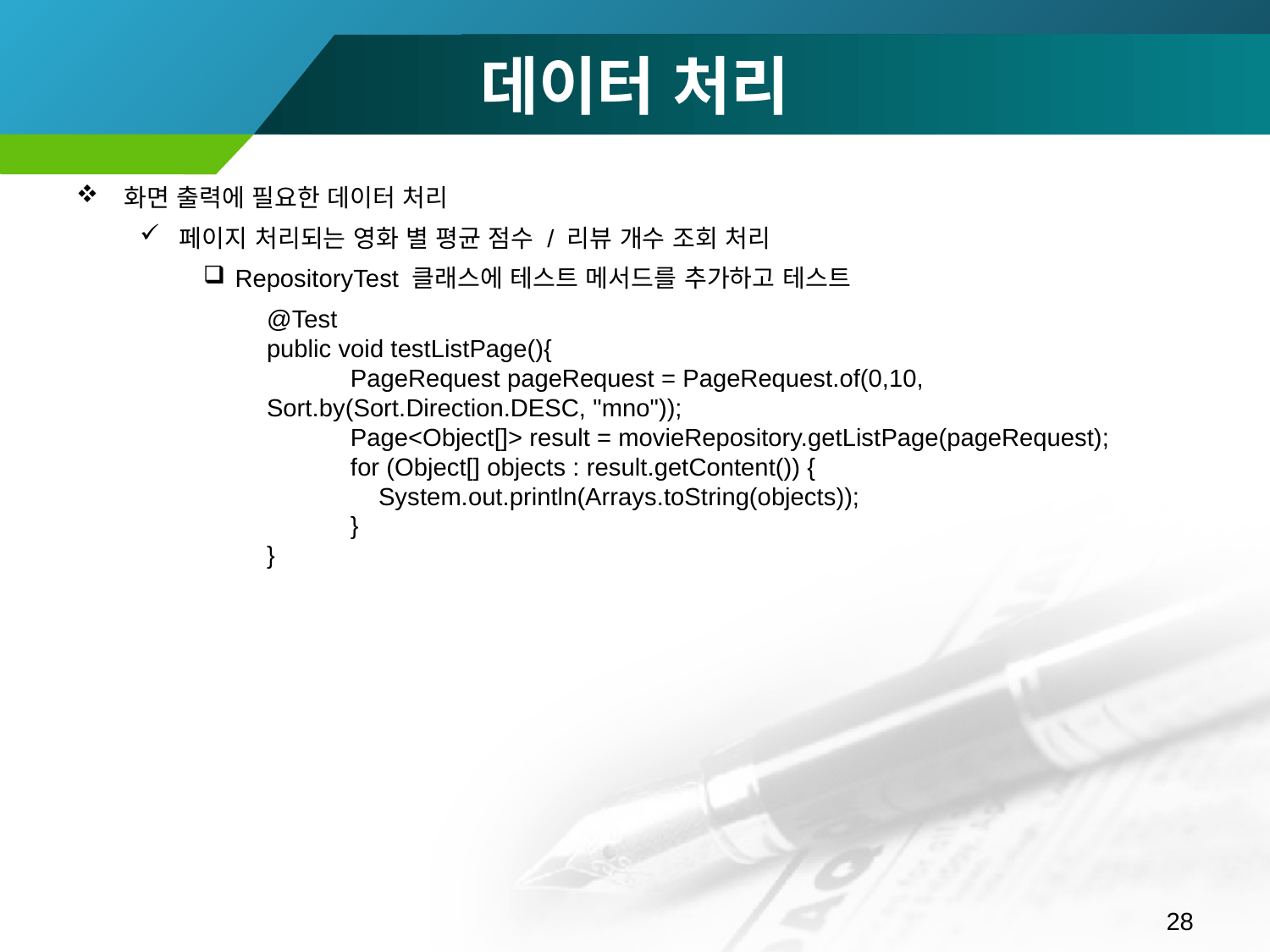

# 데이터 처리
화면 출력에 필요한 데이터 처리
페이지 처리되는 영화 별 평균 점수 / 리뷰 개수 조회 처리
RepositoryTest 클래스에 테스트 메서드를 추가하고 테스트
@Test
public void testListPage(){
            PageRequest pageRequest = PageRequest.of(0,10, Sort.by(Sort.Direction.DESC, "mno"));
            Page<Object[]> result = movieRepository.getListPage(pageRequest);
            for (Object[] objects : result.getContent()) {
                System.out.println(Arrays.toString(objects));
            }
}
28